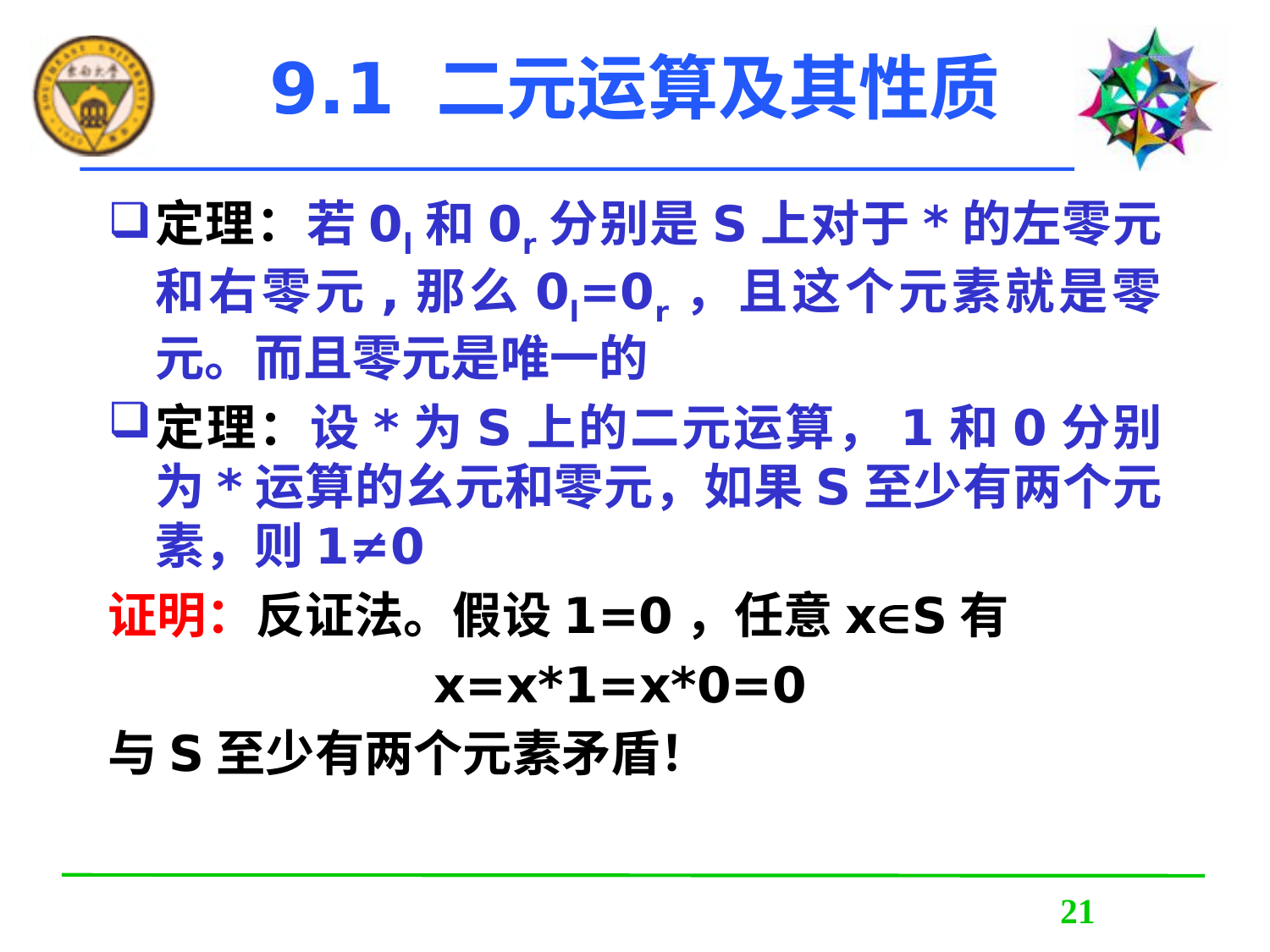

# 9.1 二元运算及其性质
定理：若0l和0r分别是S上对于*的左零元和右零元,那么0l=0r，且这个元素就是零元。而且零元是唯一的
定理：设*为S上的二元运算，1和0分别为*运算的幺元和零元，如果S至少有两个元素，则1≠0
证明：反证法。假设1=0，任意x∈S有
                   x=x*1=x*0=0
与S至少有两个元素矛盾！